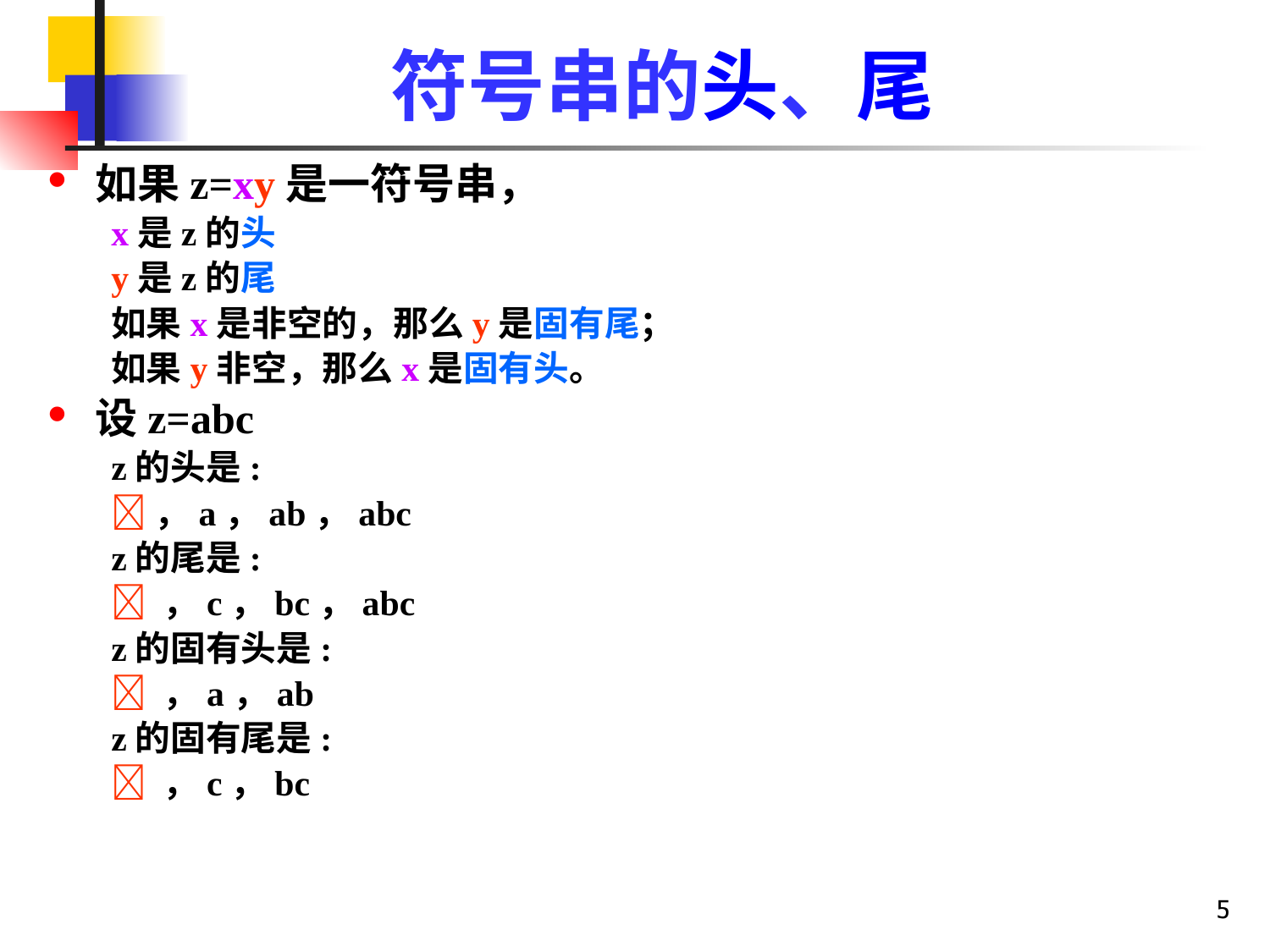

# 符号串的头、尾
如果z=xy是一符号串，
x是z的头
y是z的尾
如果x是非空的，那么y是固有尾；
如果y非空，那么x是固有头。
设z=abc
z的头是:
ε，a，ab，abc
z的尾是:
ε ，c，bc，abc
z的固有头是:
ε ，a，ab
z的固有尾是:
ε ，c，bc
5